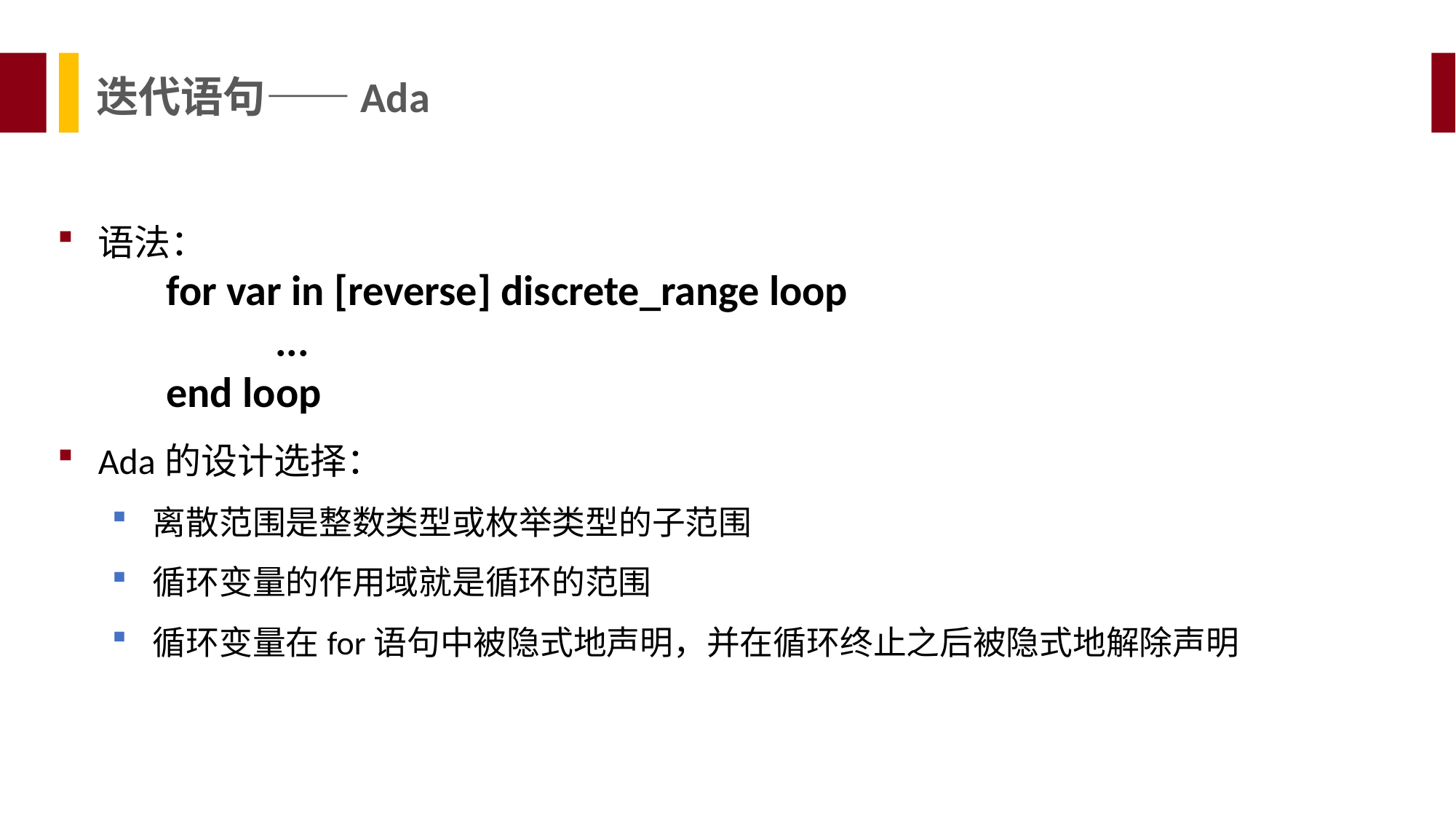

迭代语句——Ada
语法：
	for var in [reverse] discrete_range loop
		...
	end loop
Ada的设计选择：
离散范围是整数类型或枚举类型的子范围
循环变量的作用域就是循环的范围
循环变量在for语句中被隐式地声明，并在循环终止之后被隐式地解除声明